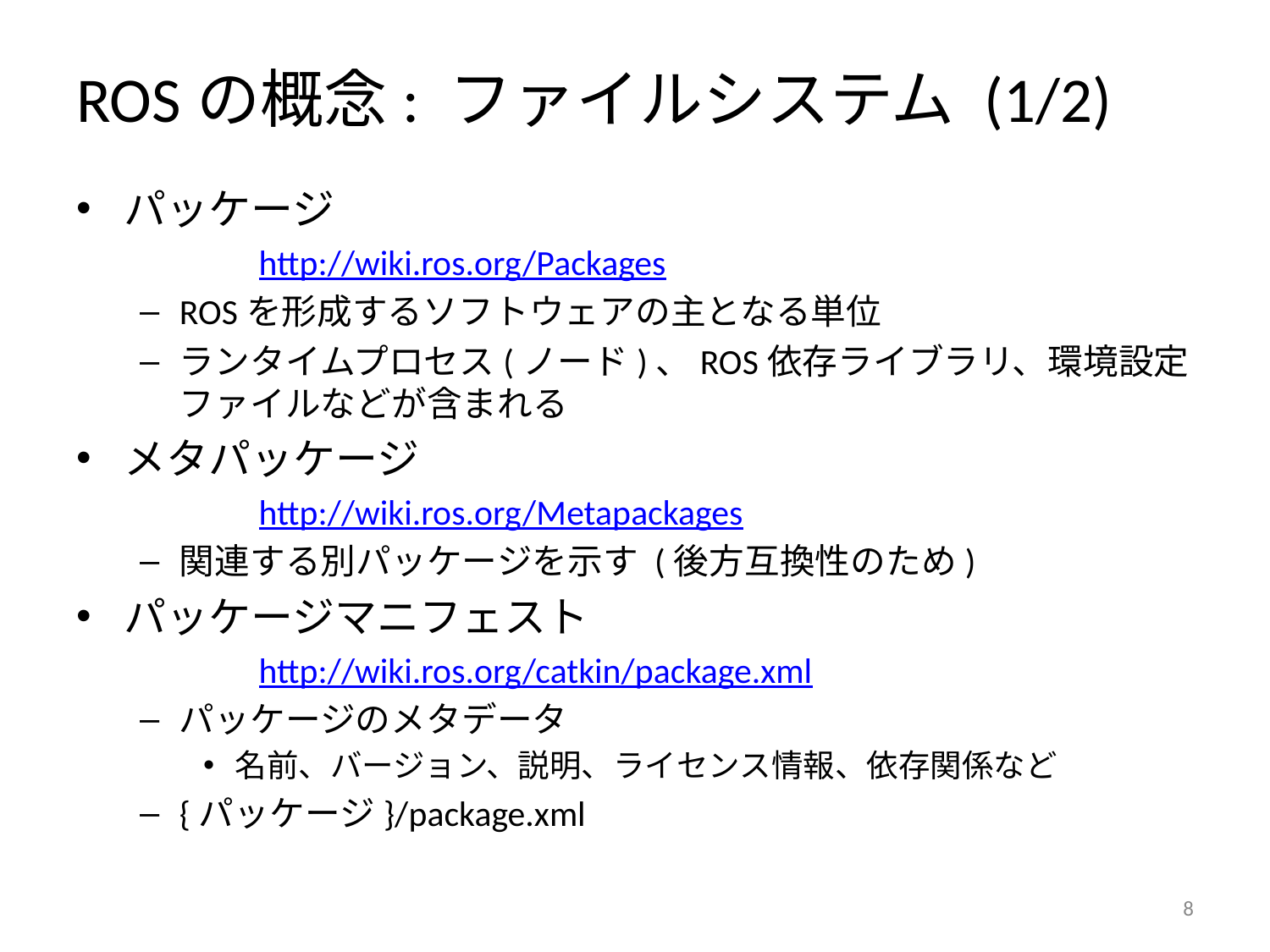

# ROSの概念: ファイルシステム (1/2)
パッケージ
	http://wiki.ros.org/Packages
ROSを形成するソフトウェアの主となる単位
ランタイムプロセス(ノード)、ROS依存ライブラリ、環境設定ファイルなどが含まれる
メタパッケージ
	http://wiki.ros.org/Metapackages
関連する別パッケージを示す (後方互換性のため)
パッケージマニフェスト
	http://wiki.ros.org/catkin/package.xml
パッケージのメタデータ
名前、バージョン、説明、ライセンス情報、依存関係など
{パッケージ}/package.xml
8